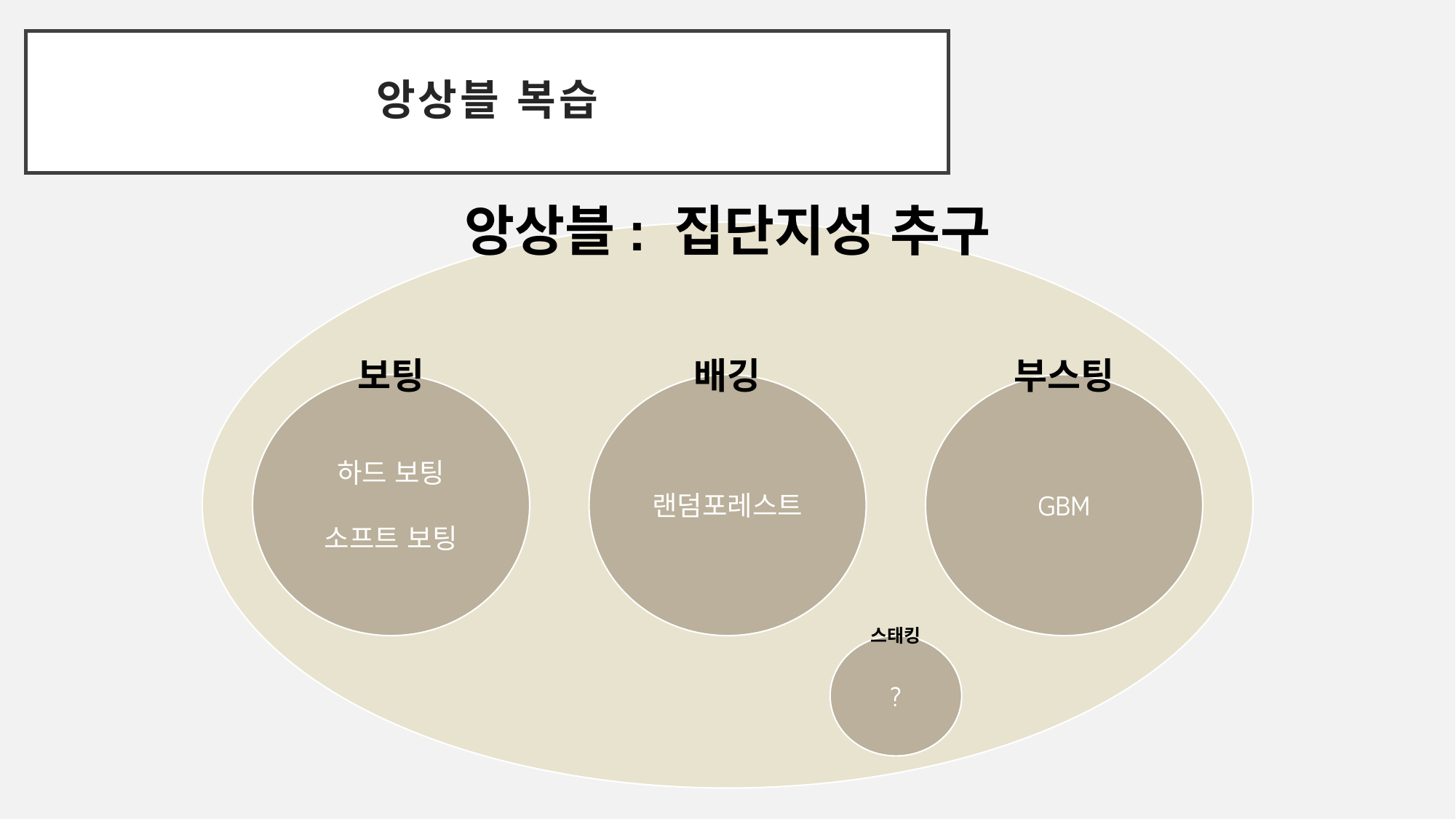

# 앙상블 복습
앙상블: 집단지성 추구

보팅
배깅
부스팅
하드 보팅

소프트 보팅
랜덤포레스트
GBM
스태킹
?